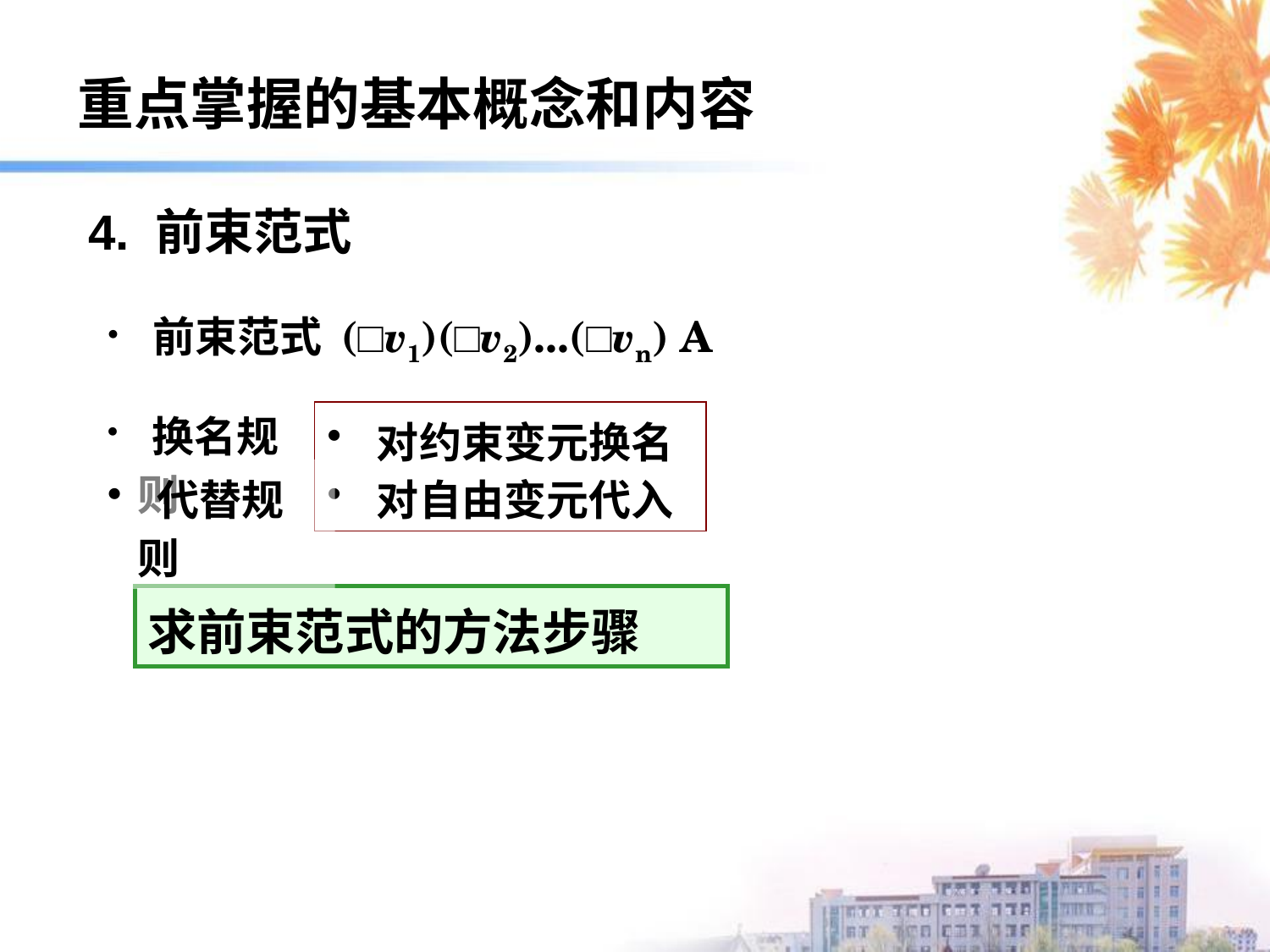

重点掌握的基本概念和内容
4. 前束范式
 前束范式 (□v1)(□v2)...(□vn) A
 换名规则
 对约束变元换名
 对自由变元代入
 代替规则
求前束范式的方法步骤